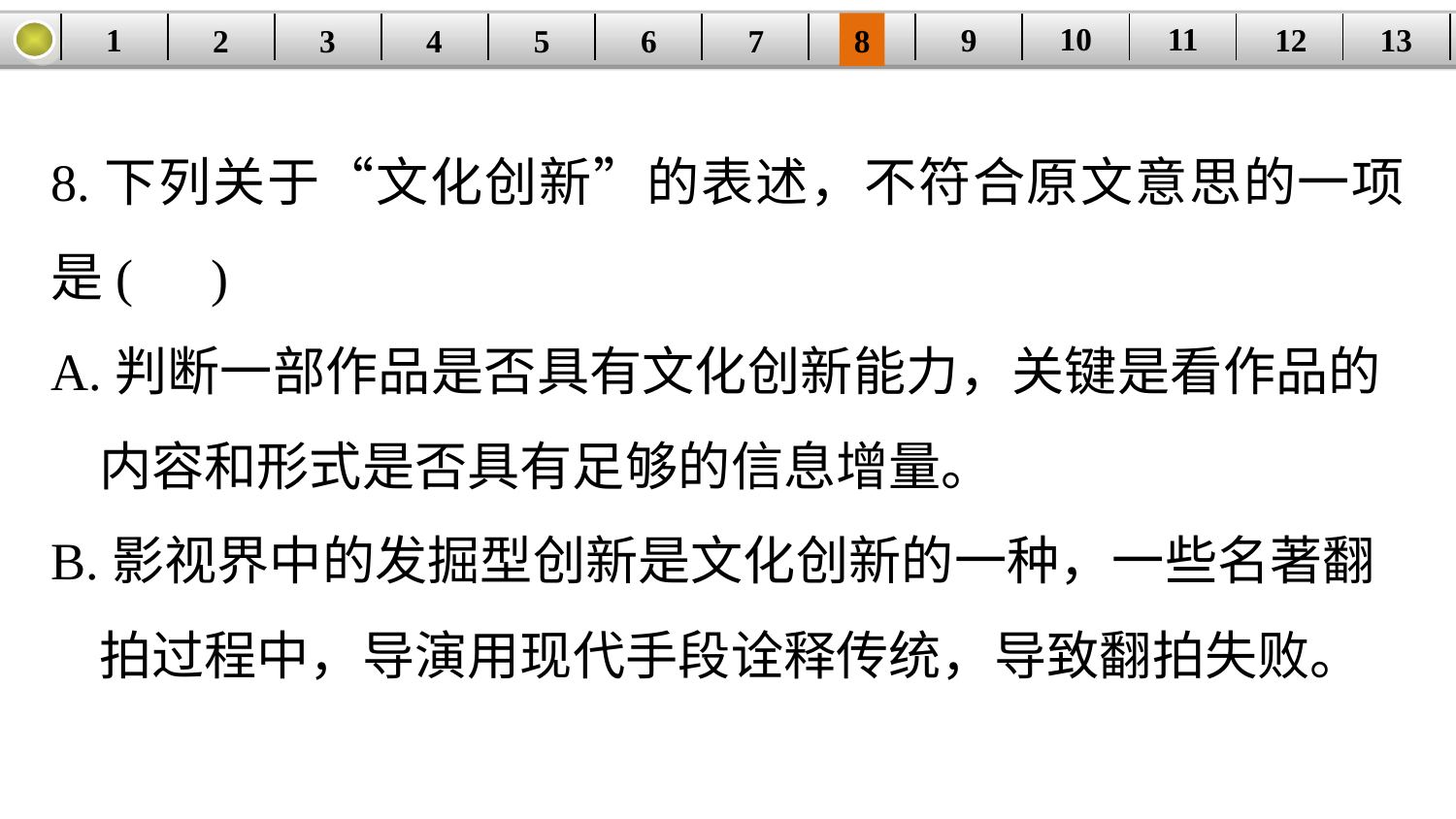

10

11
12
9
13
1
3
4
5
6
8
2
|  |  |  |  |  |  |  |  |  |  |  |  |  |
| --- | --- | --- | --- | --- | --- | --- | --- | --- | --- | --- | --- | --- |
7

8.下列关于“文化创新”的表述，不符合原文意思的一项是(　)
A.判断一部作品是否具有文化创新能力，关键是看作品的
   内容和形式是否具有足够的信息增量。
B.影视界中的发掘型创新是文化创新的一种，一些名著翻
   拍过程中，导演用现代手段诠释传统，导致翻拍失败。